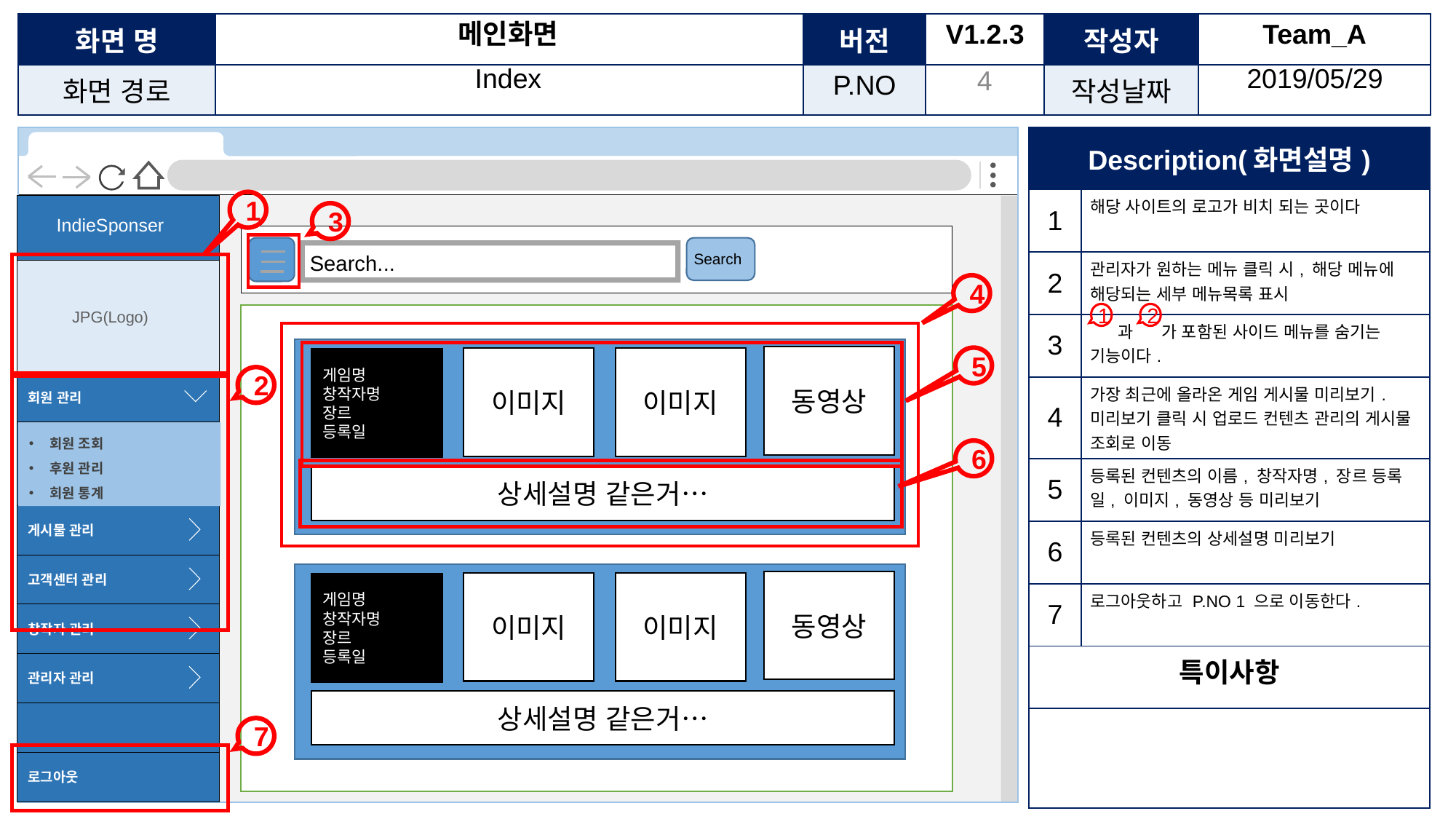

메인화면
4
Index
2019/05/29
| Description(화면설명) |  |
| --- | --- |
| 1 | 해당 사이트의 로고가 비치 되는 곳이다 |
| 2 | 관리자가 원하는 메뉴 클릭 시, 해당 메뉴에 해당되는 세부 메뉴목록 표시 |
| 3 | 과 가 포함된 사이드 메뉴를 숨기는 기능이다. |
| 4 | 가장 최근에 올라온 게임 게시물 미리보기. 미리보기 클릭 시 업로드 컨텐츠 관리의 게시물 조회로 이동 |
| 5 | 등록된 컨텐츠의 이름, 창작자명, 장르 등록일, 이미지, 동영상 등 미리보기 |
| 6 | 등록된 컨텐츠의 상세설명 미리보기 |
| 7 | 로그아웃하고 P.NO 1 으로 이동한다. |
| 특이사항 |  |
|  |  |
1
3

Search

Search...

4
1
2

동영상
5
이미지
이미지
게임명
창작자명
장르
등록일
2

6

상세설명 같은거…

동영상
이미지
이미지
게임명
창작자명
장르
등록일
상세설명 같은거…
7